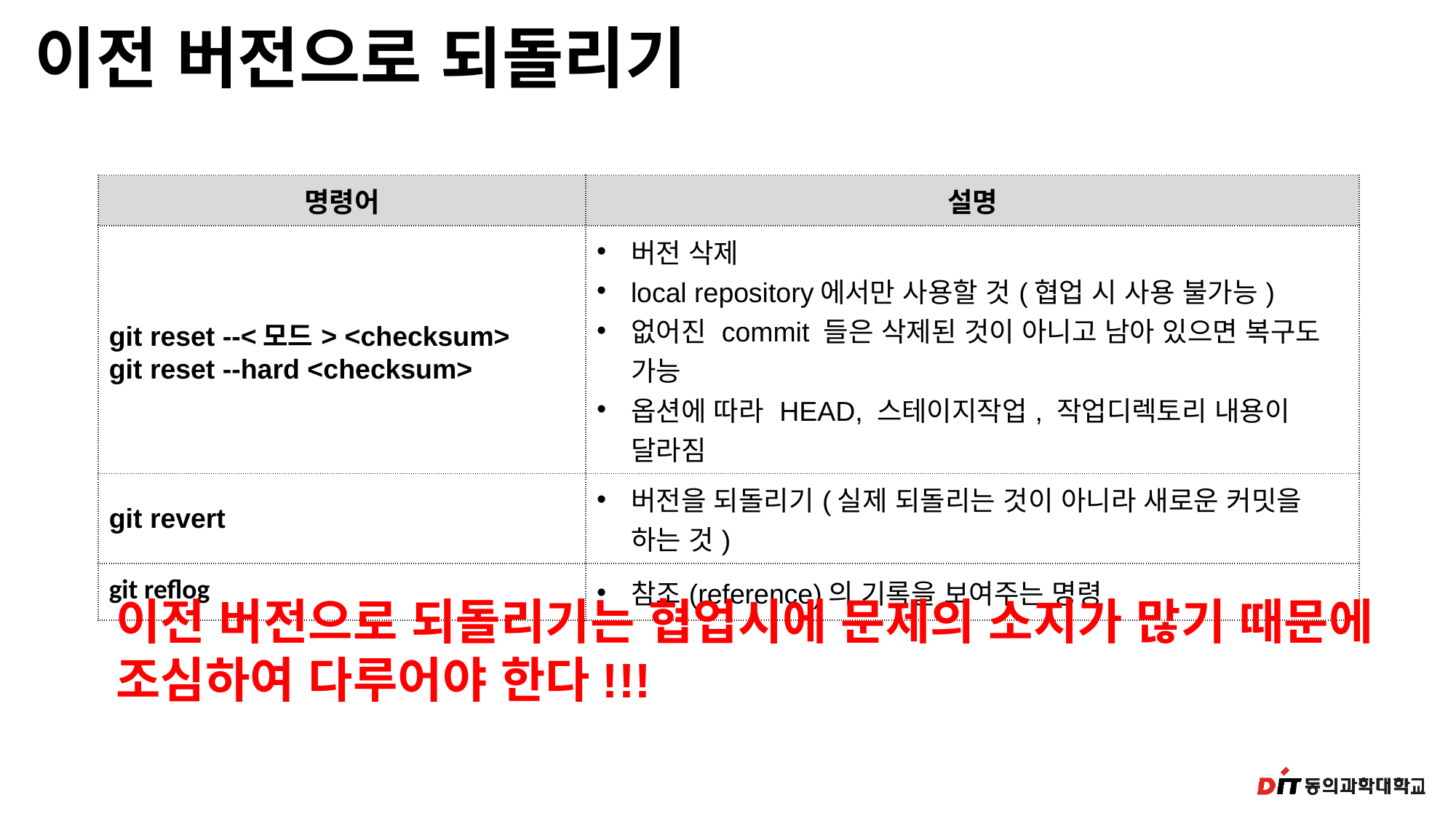

# 이전 버전으로 되돌리기

| 명령어 | 설명 |
| --- | --- |
| git reset --<모드> <checksum> git reset --hard <checksum> | 버전 삭제 local repository에서만 사용할 것(협업 시 사용 불가능) 없어진 commit 들은 삭제된 것이 아니고 남아 있으면 복구도 가능 옵션에 따라 HEAD, 스테이지작업, 작업디렉토리 내용이 달라짐 |
| git revert | 버전을 되돌리기(실제 되돌리는 것이 아니라 새로운 커밋을 하는 것) |
| git reflog | 참조(reference)의 기록을 보여주는 명령 |
이전 버전으로 되돌리기는 협업시에 문제의 소지가 많기 때문에
조심하여 다루어야 한다!!!